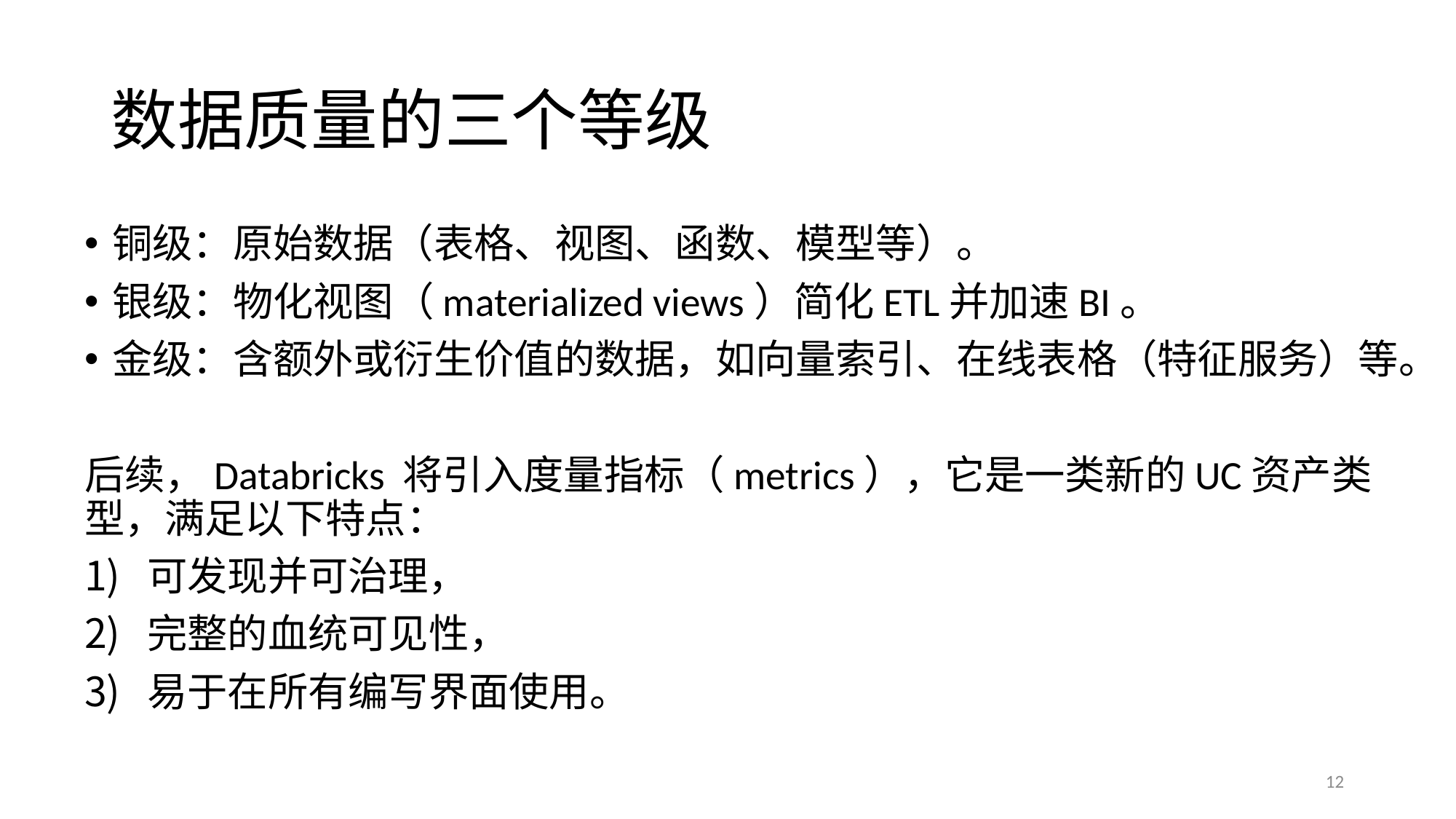

# 数据质量的三个等级
铜级：原始数据（表格、视图、函数、模型等）。
银级：物化视图（materialized views）简化ETL并加速BI。
金级：含额外或衍生价值的数据，如向量索引、在线表格（特征服务）等。

后续，Databricks 将引入度量指标（metrics），它是一类新的UC资产类型，满足以下特点：
可发现并可治理，
完整的血统可见性，
易于在所有编写界面使用。
12